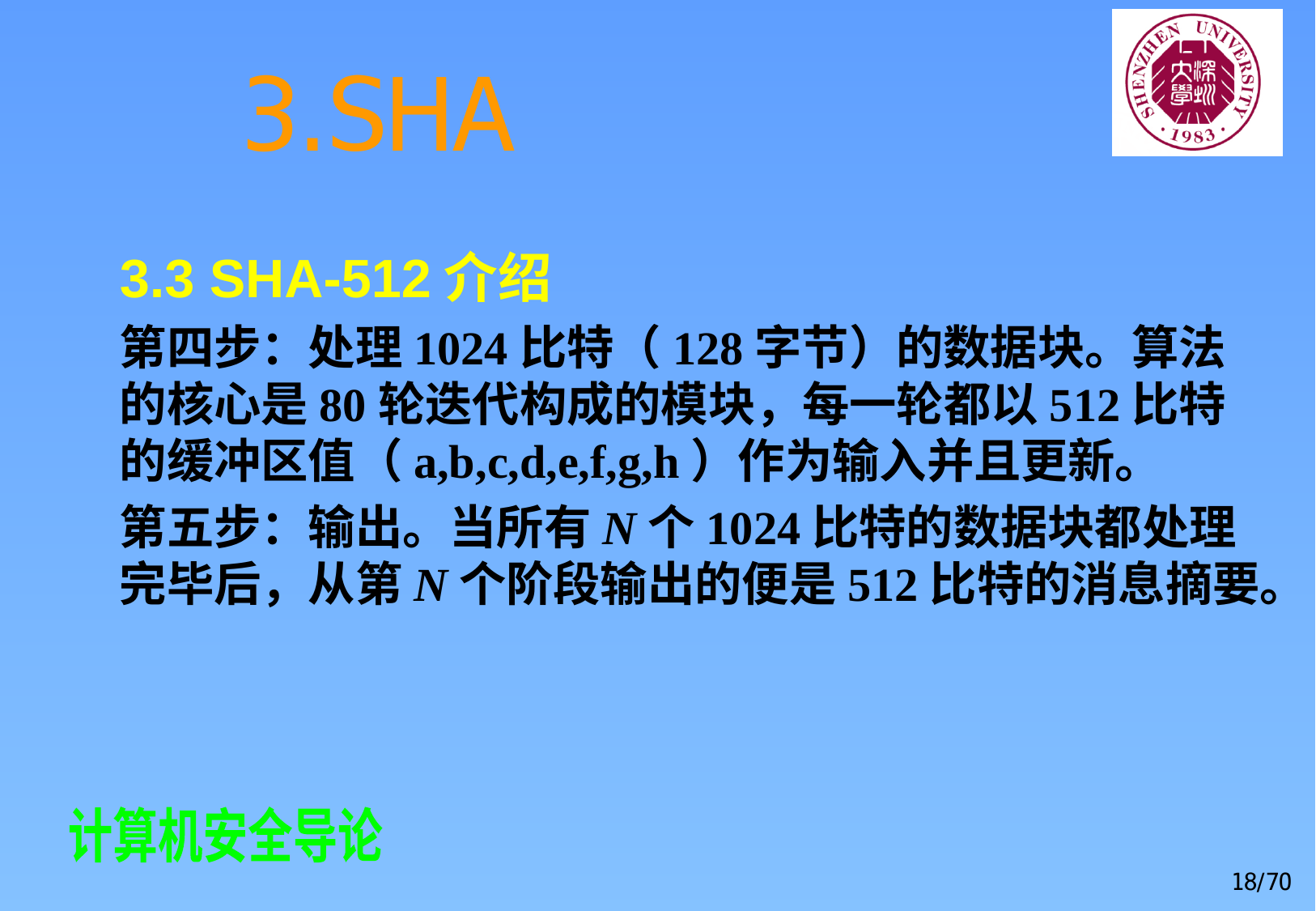

# 3.SHA
3.3 SHA-512介绍
第四步：处理1024比特（128字节）的数据块。算法的核心是80轮迭代构成的模块，每一轮都以512比特的缓冲区值（a,b,c,d,e,f,g,h）作为输入并且更新。
第五步：输出。当所有N个1024比特的数据块都处理完毕后，从第N个阶段输出的便是512比特的消息摘要。

18/70